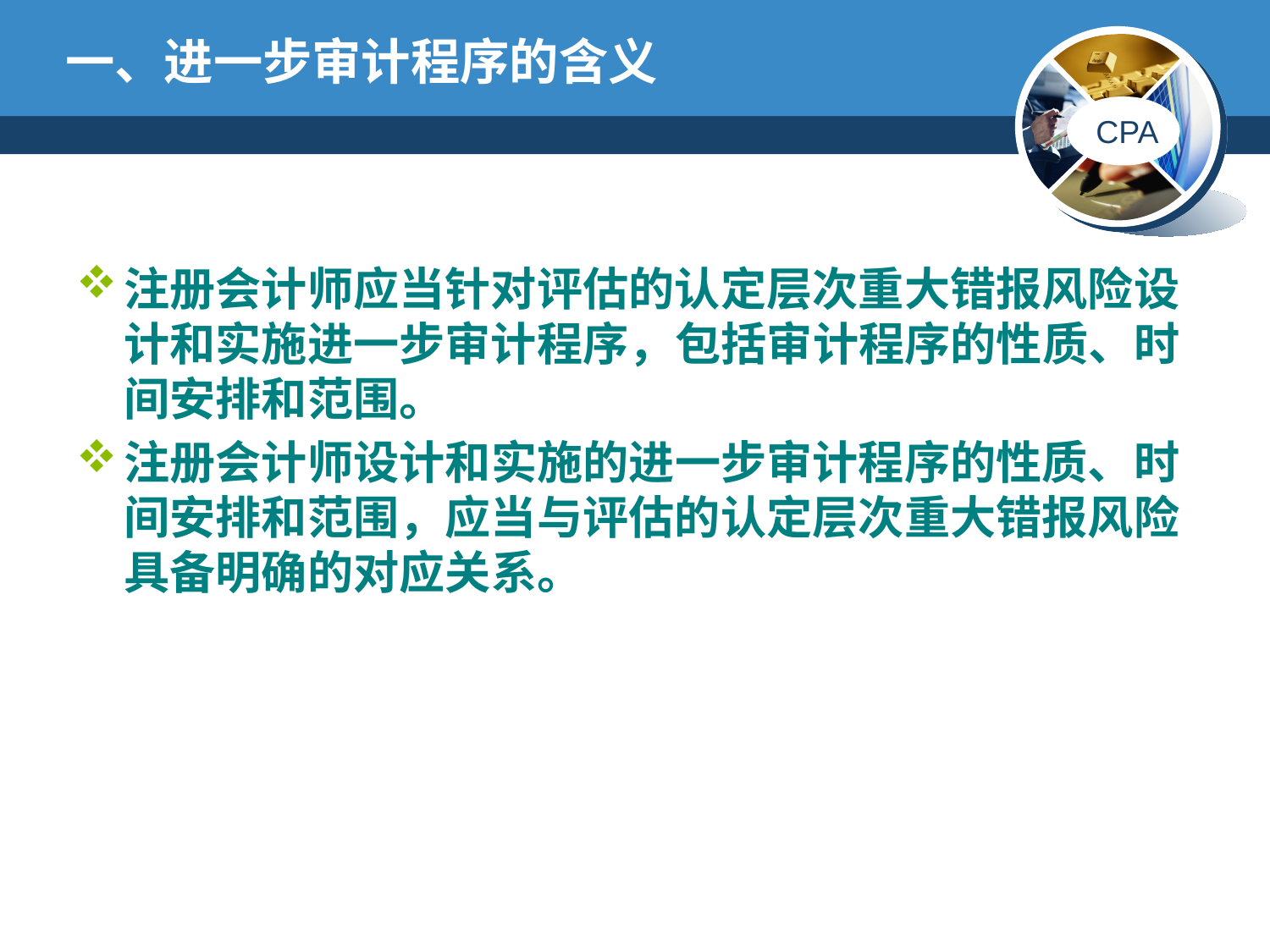

# 一、进一步审计程序的含义
注册会计师应当针对评估的认定层次重大错报风险设计和实施进一步审计程序，包括审计程序的性质、时间安排和范围。
注册会计师设计和实施的进一步审计程序的性质、时间安排和范围，应当与评估的认定层次重大错报风险具备明确的对应关系。